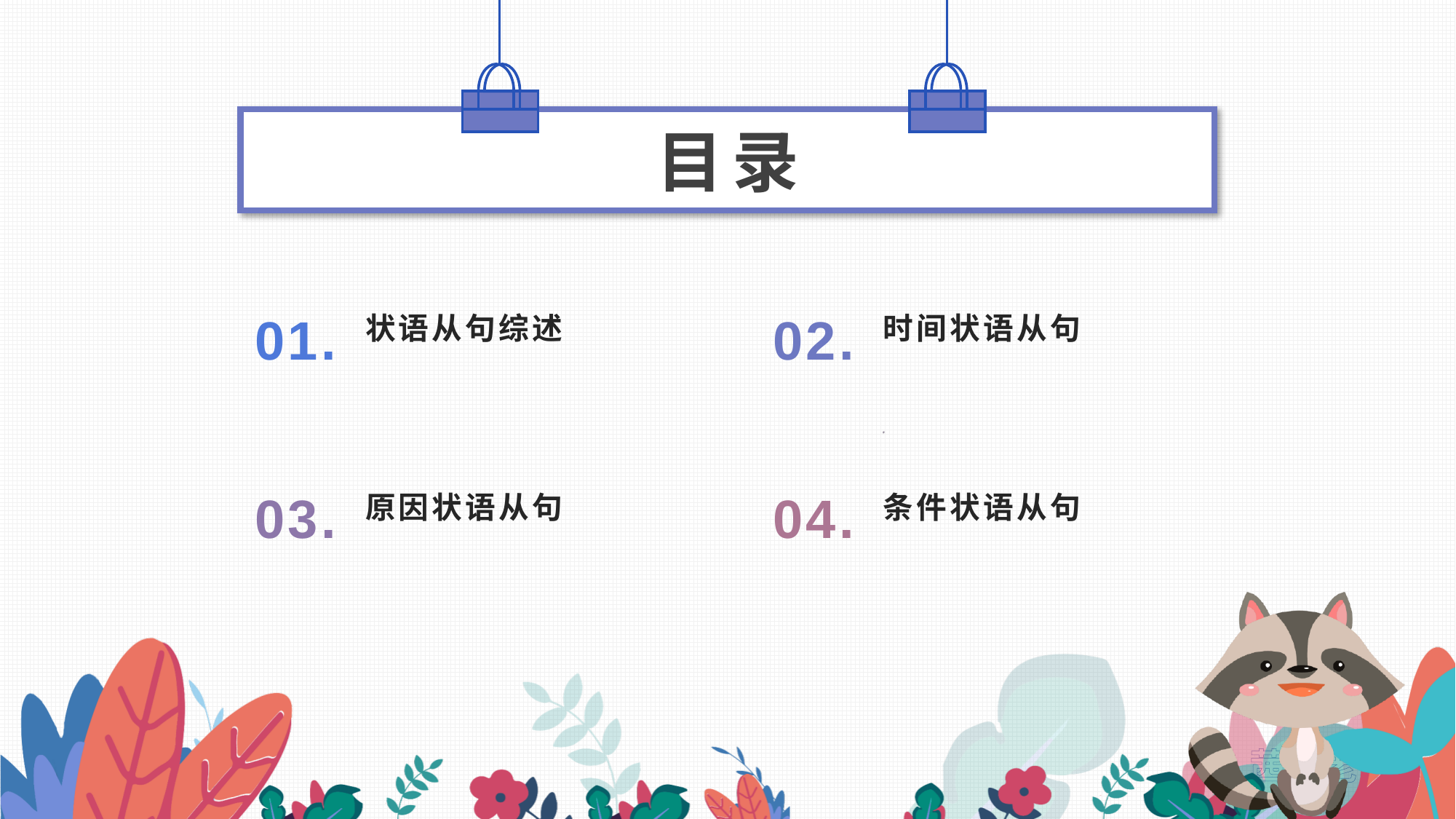

目录
01.
02.
状语从句综述
时间状语从句
03.
04.
条件状语从句
原因状语从句